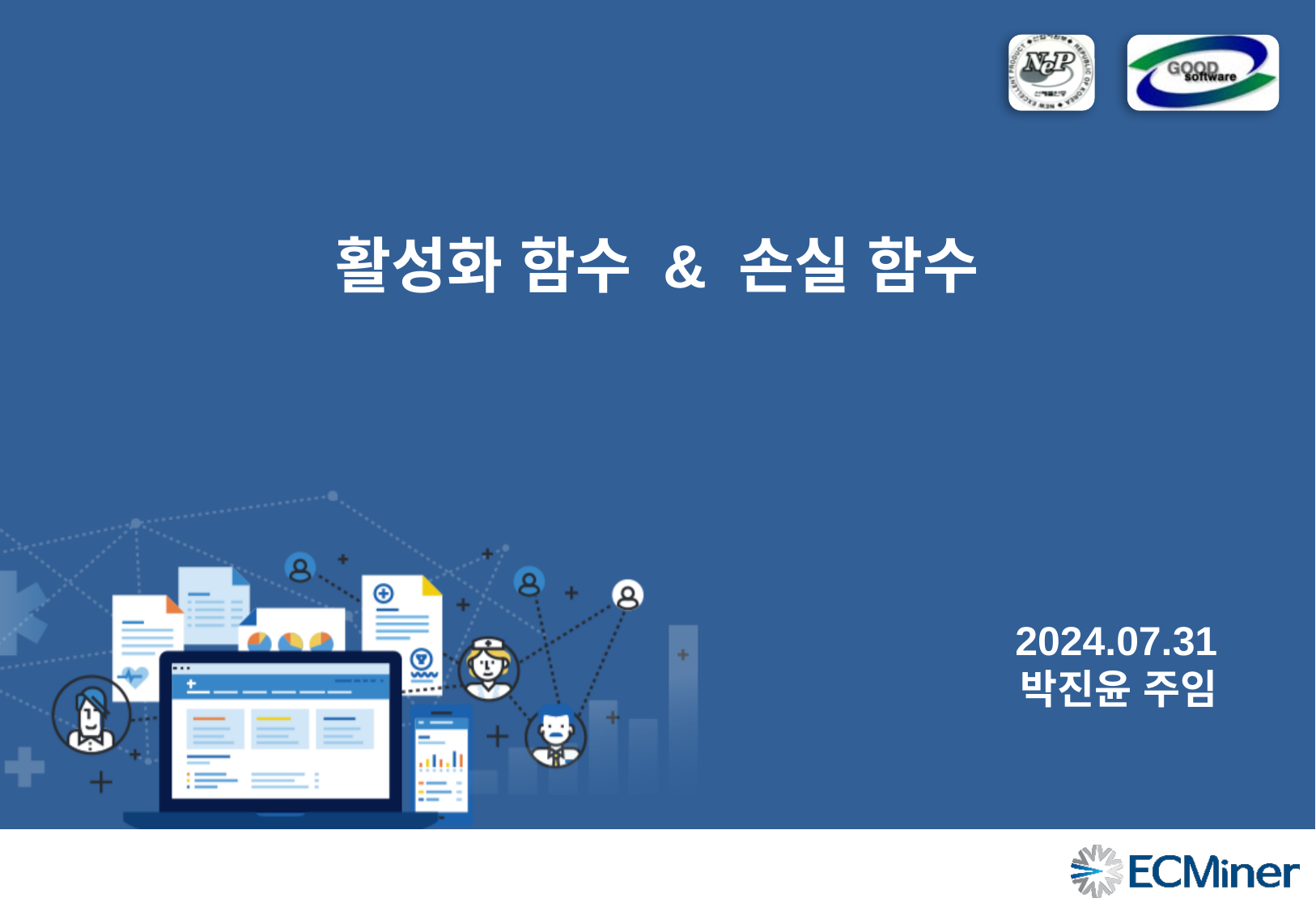

활성화 함수 & 손실 함수
2024.07.31
박진윤 주임